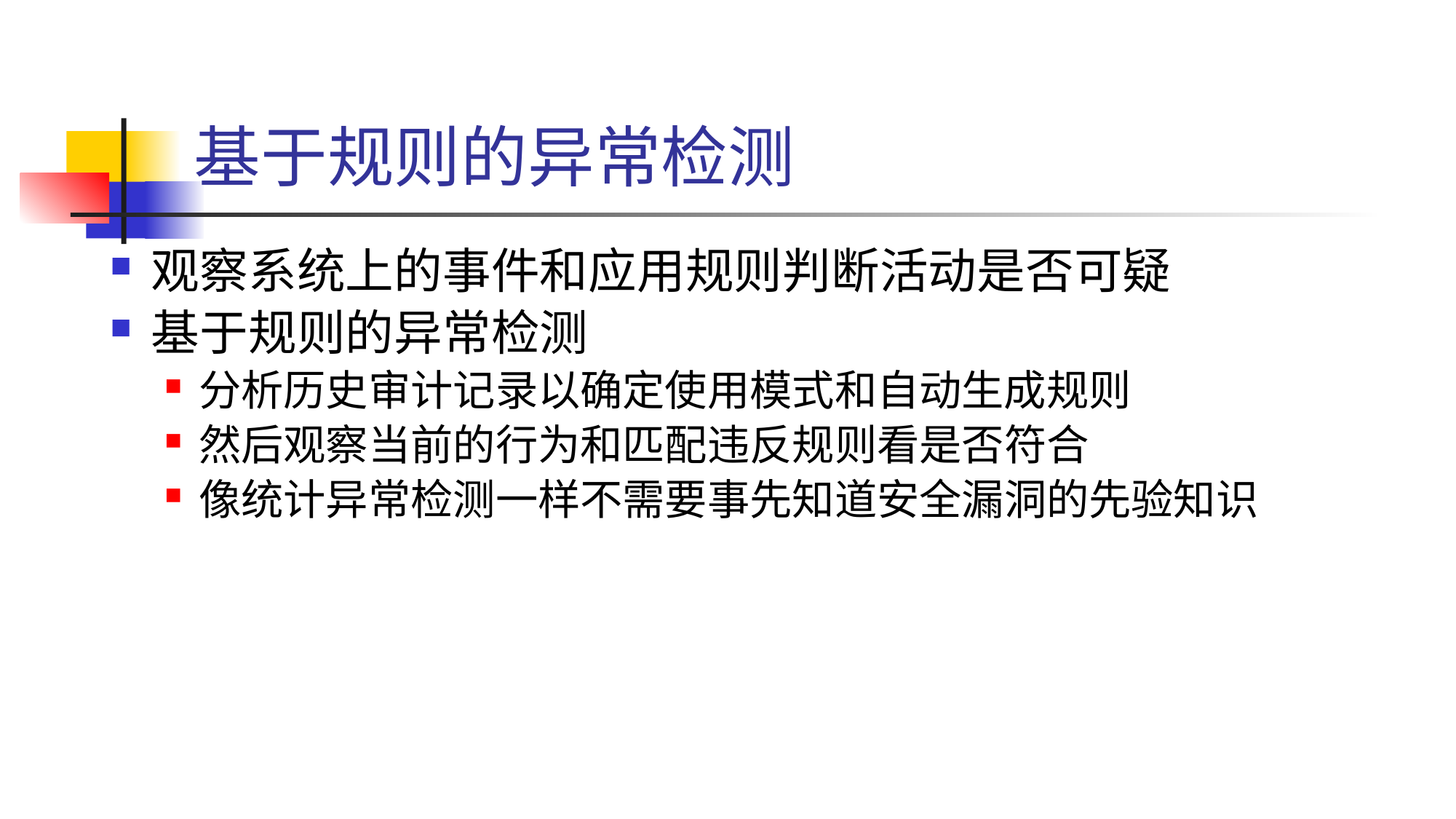

# 基于规则的异常检测
观察系统上的事件和应用规则判断活动是否可疑
基于规则的异常检测
分析历史审计记录以确定使用模式和自动生成规则
然后观察当前的行为和匹配违反规则看是否符合
像统计异常检测一样不需要事先知道安全漏洞的先验知识